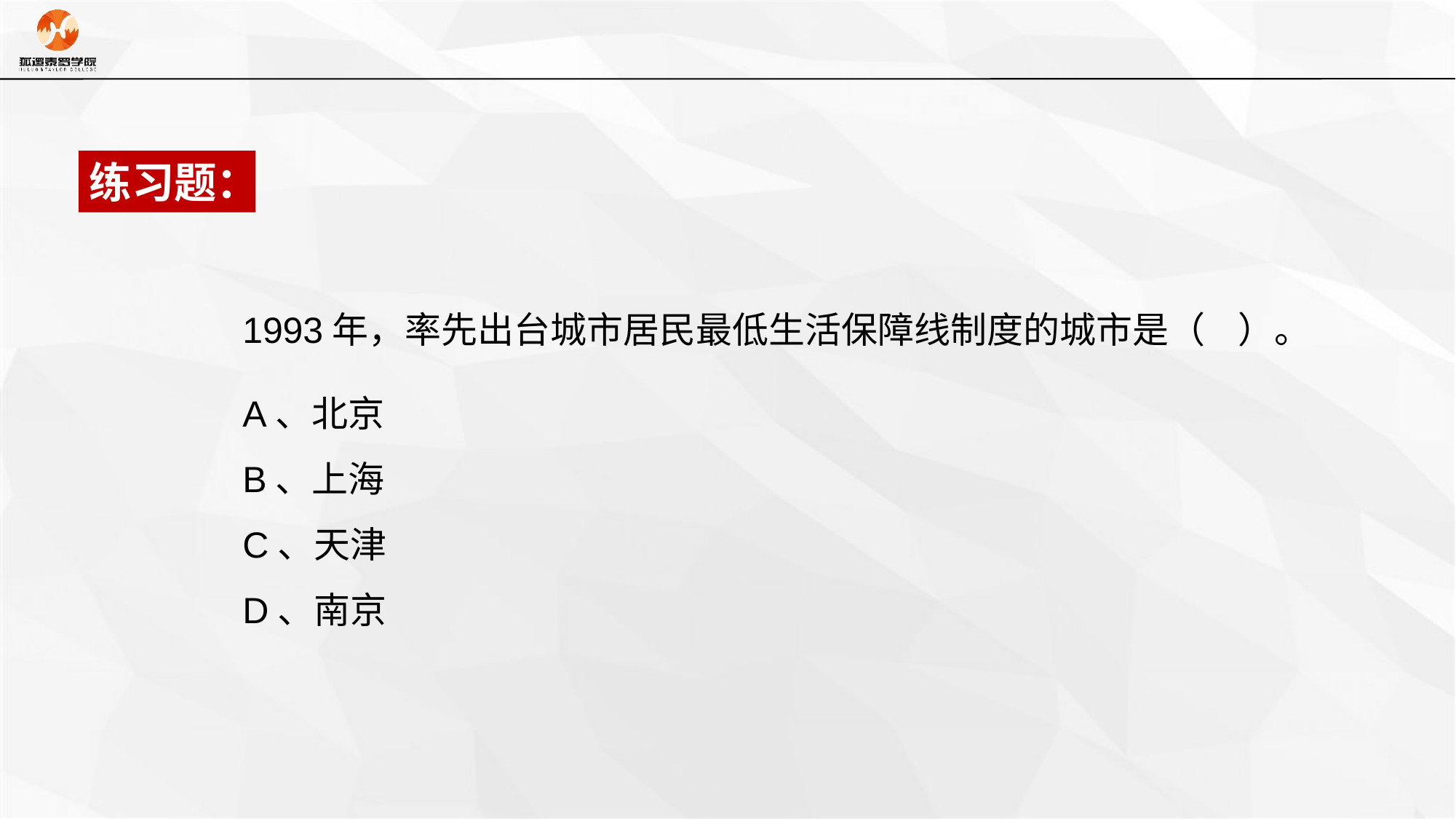

练习题：
1993年，率先出台城市居民最低生活保障线制度的城市是（    ）。
A、北京
B、上海
C、天津
D、南京